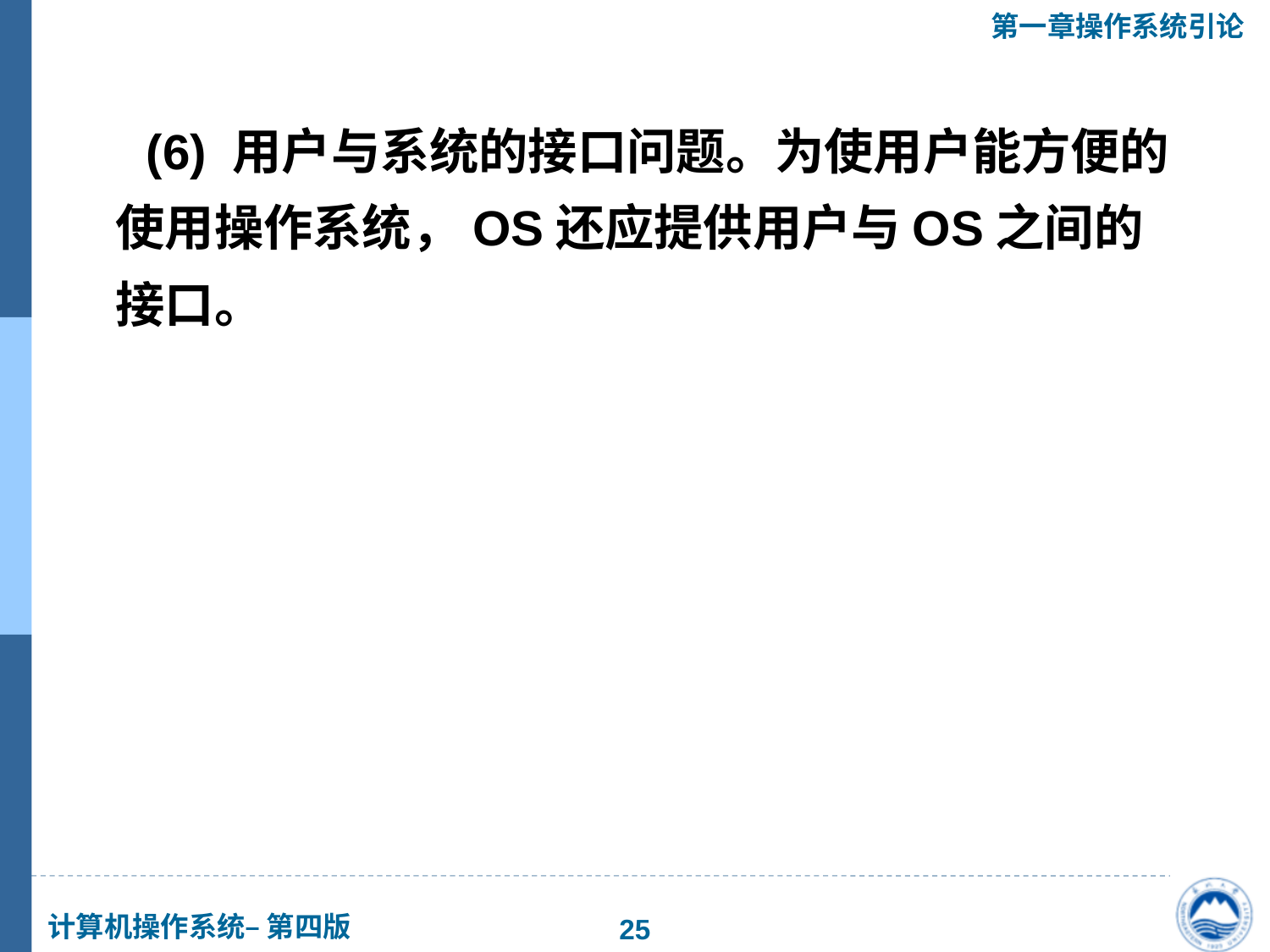

(6) 用户与系统的接口问题。为使用户能方便的使用操作系统，OS还应提供用户与OS之间的接口。